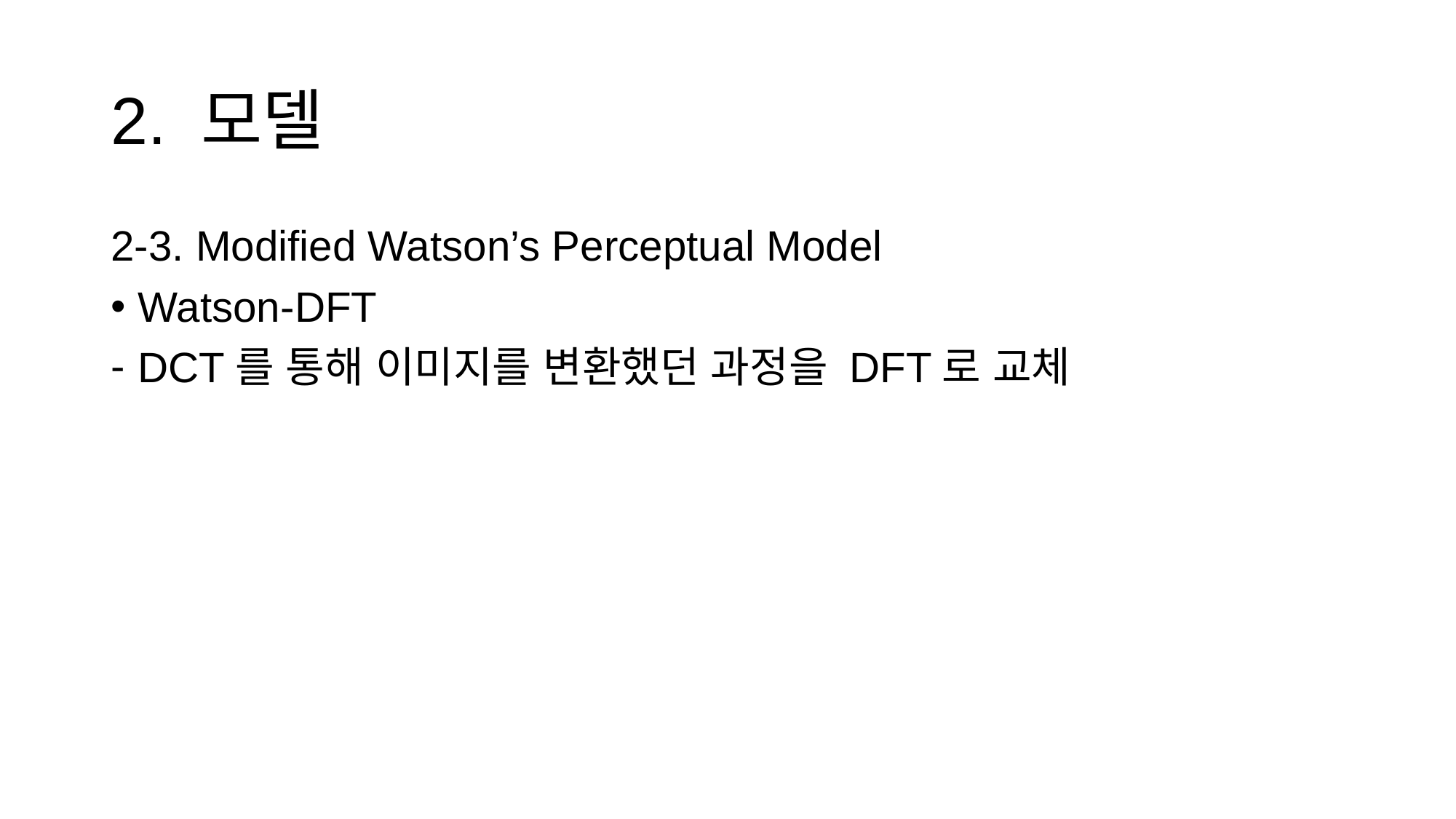

# 2. 모델
2-3. Modified Watson’s Perceptual Model
Watson-DFT
DCT를 통해 이미지를 변환했던 과정을 DFT로 교체